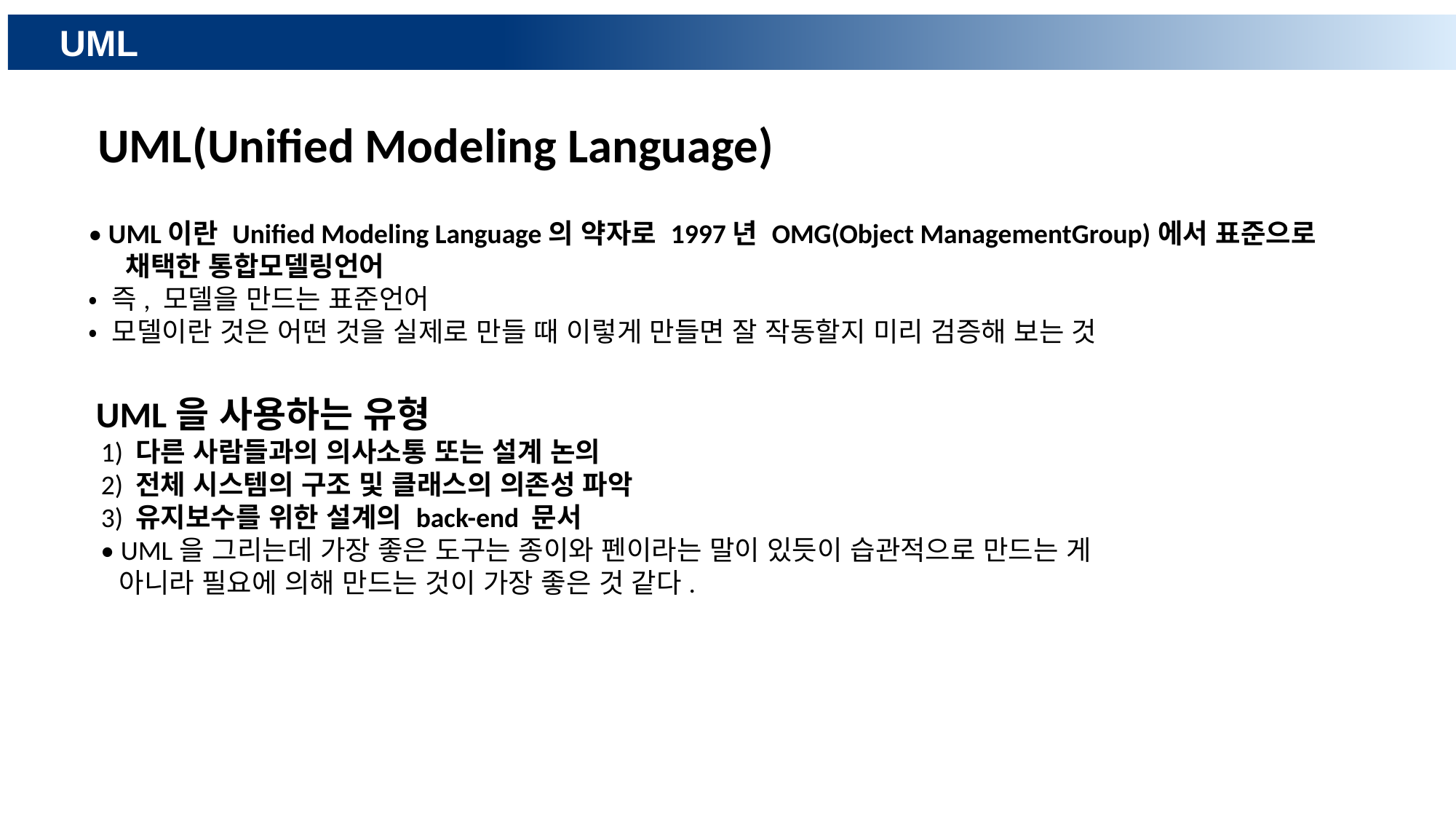

UML
 UML(Unified Modeling Language)

• UML이란 Unified Modeling Language의 약자로 1997년 OMG(Object ManagementGroup)에서 표준으로
    채택한 통합모델링언어
• 즉, 모델을 만드는 표준언어
• 모델이란 것은 어떤 것을 실제로 만들 때 이렇게 만들면 잘 작동할지 미리 검증해 보는 것
 UML을 사용하는 유형
  1) 다른 사람들과의 의사소통 또는 설계 논의
  2) 전체 시스템의 구조 및 클래스의 의존성 파악
  3) 유지보수를 위한 설계의 back-end 문서
  • UML을 그리는데 가장 좋은 도구는 종이와 펜이라는 말이 있듯이 습관적으로 만드는 게
    아니라 필요에 의해 만드는 것이 가장 좋은 것 같다.